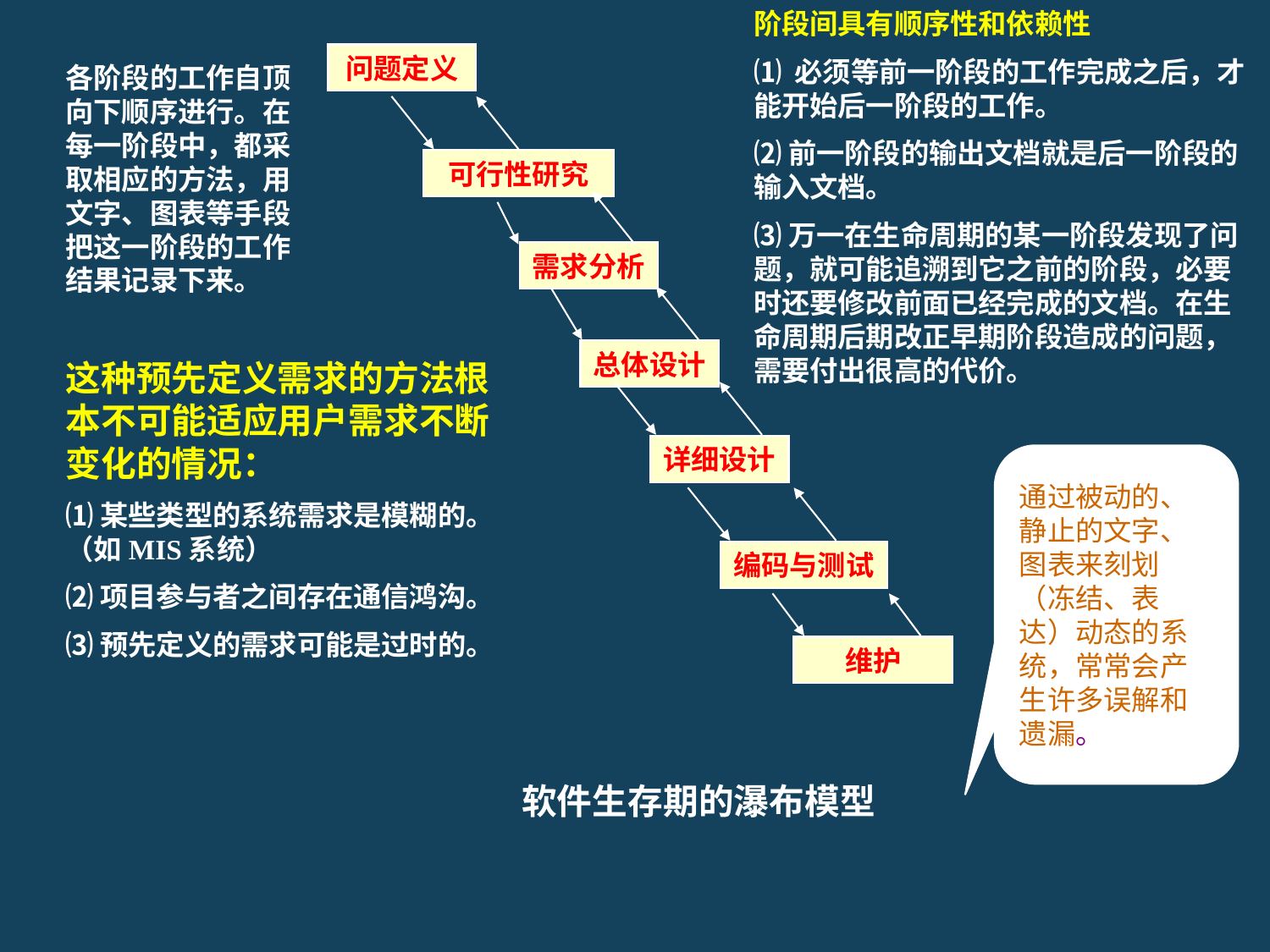

阶段间具有顺序性和依赖性
⑴ 必须等前一阶段的工作完成之后，才能开始后一阶段的工作。
⑵前一阶段的输出文档就是后一阶段的输入文档。
⑶万一在生命周期的某一阶段发现了问题，就可能追溯到它之前的阶段，必要时还要修改前面已经完成的文档。在生命周期后期改正早期阶段造成的问题，需要付出很高的代价。
问题定义
各阶段的工作自顶向下顺序进行。在每一阶段中，都采取相应的方法，用文字、图表等手段把这一阶段的工作结果记录下来。

可行性研究

需求分析

总体设计
这种预先定义需求的方法根本不可能适应用户需求不断变化的情况：
⑴某些类型的系统需求是模糊的。（如MIS系统）
⑵项目参与者之间存在通信鸿沟。
⑶预先定义的需求可能是过时的。

详细设计
通过被动的、静止的文字、图表来刻划（冻结、表达）动态的系统，常常会产生许多误解和遗漏。

编码与测试

维护
软件生存期的瀑布模型